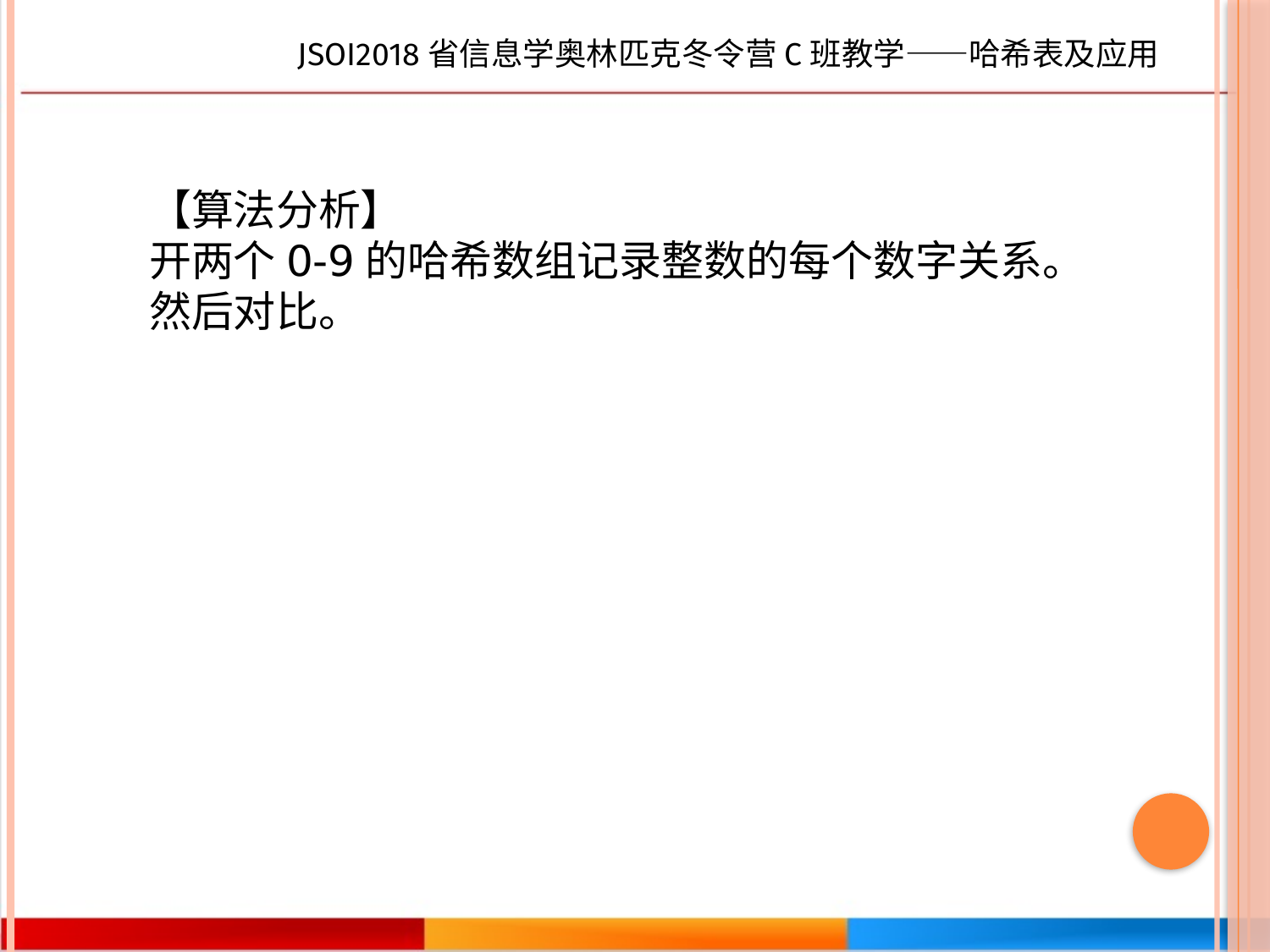

JSOI2018省信息学奥林匹克冬令营C班教学——哈希表及应用
【算法分析】
开两个0-9的哈希数组记录整数的每个数字关系。然后对比。